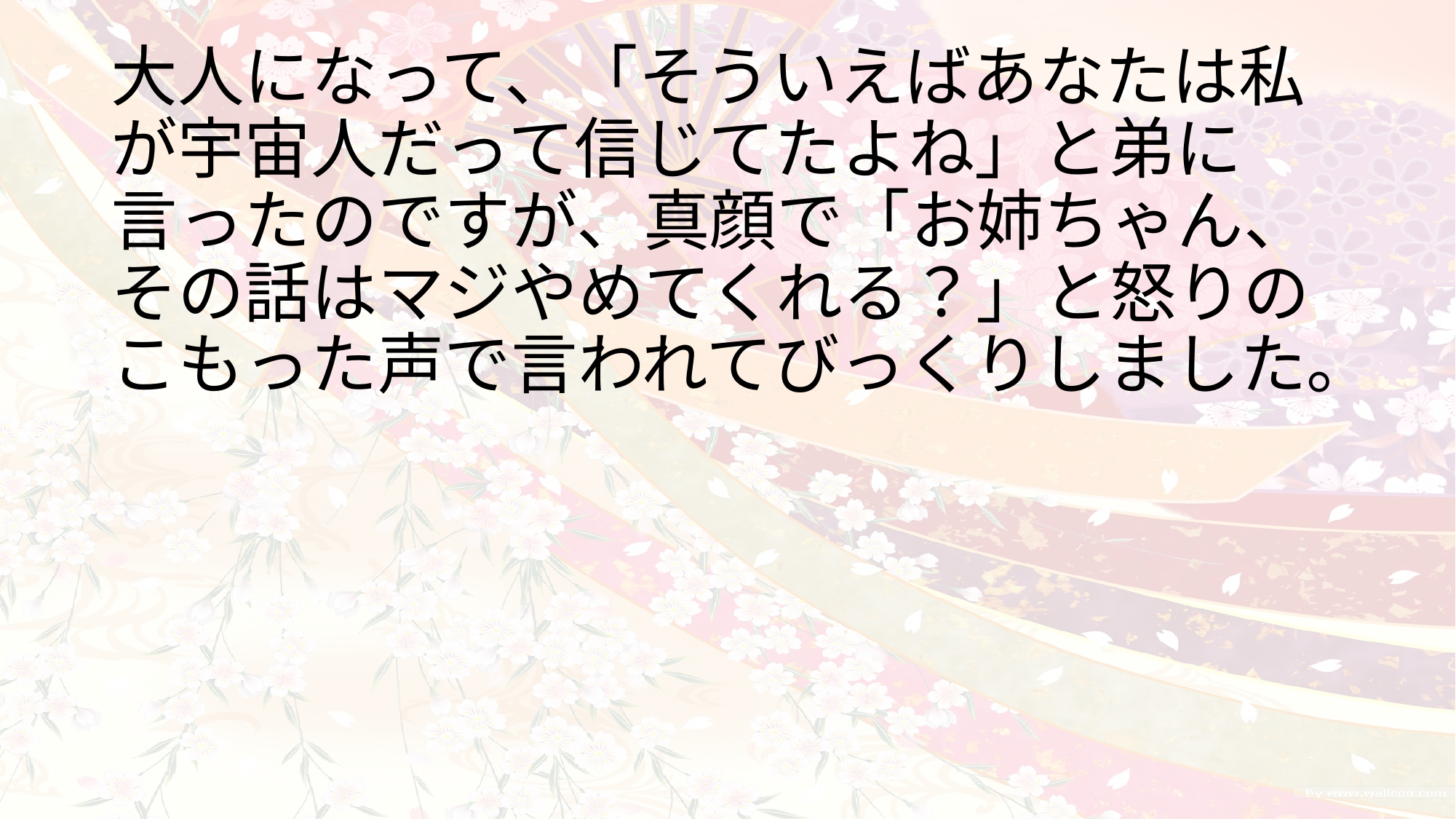

大人になって、「そういえばあなたは私が宇宙人だって信じてたよね」と弟に言ったのですが、真顔で「お姉ちゃん、その話はマジやめてくれる？」と怒りのこもった声で言われてびっくりしました。